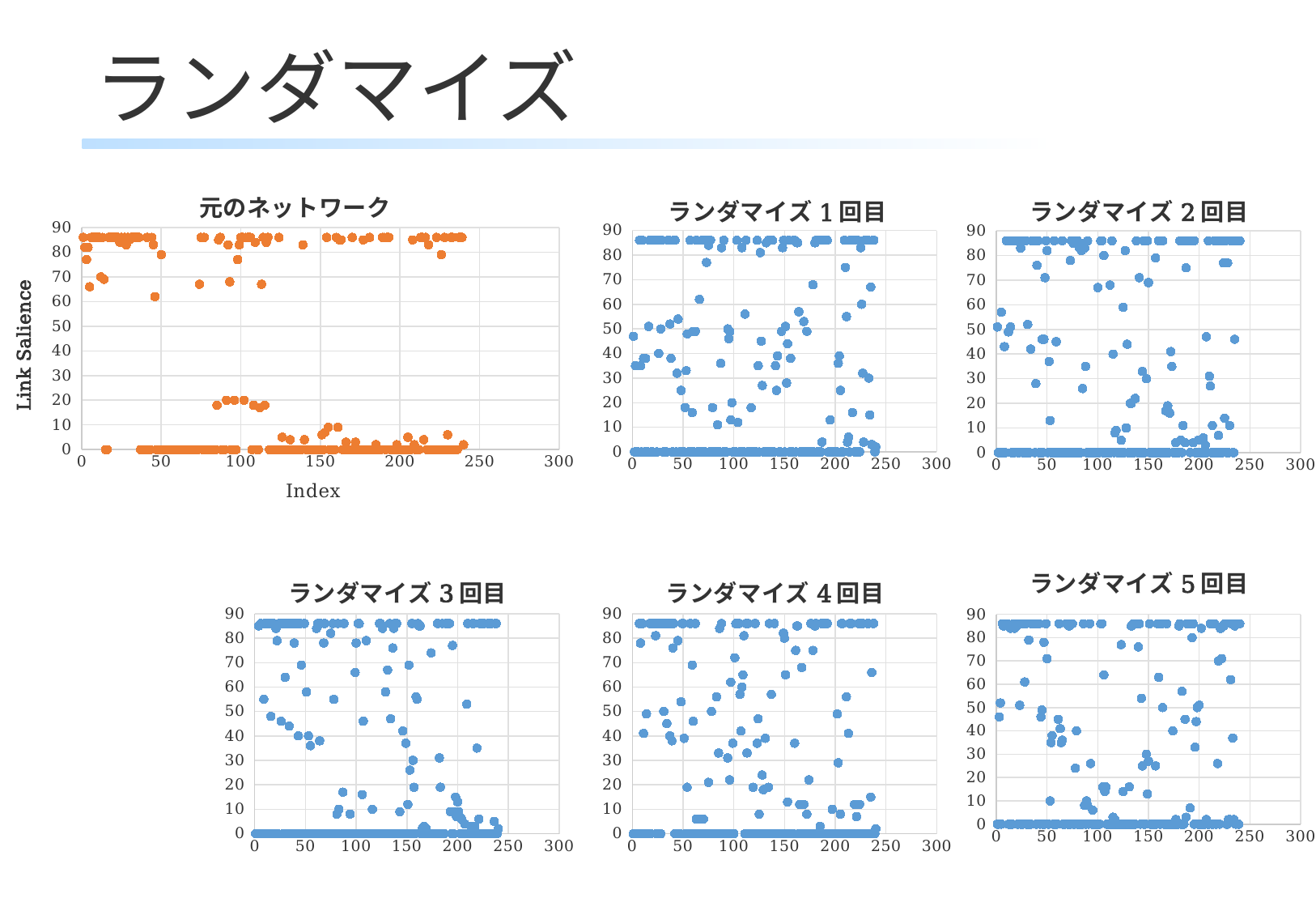

# ランダマイズ

### Chart: 元のネットワーク

| Category |  |
|---|---|

### Chart: ランダマイズ2回目

| Category |  |
|---|---|

### Chart: ランダマイズ1回目

| Category |  |
|---|---|

### Chart: ランダマイズ5回目

| Category |  |
|---|---|

### Chart: ランダマイズ3回目

| Category |  |
|---|---|

### Chart: ランダマイズ4回目

| Category |  |
|---|---|